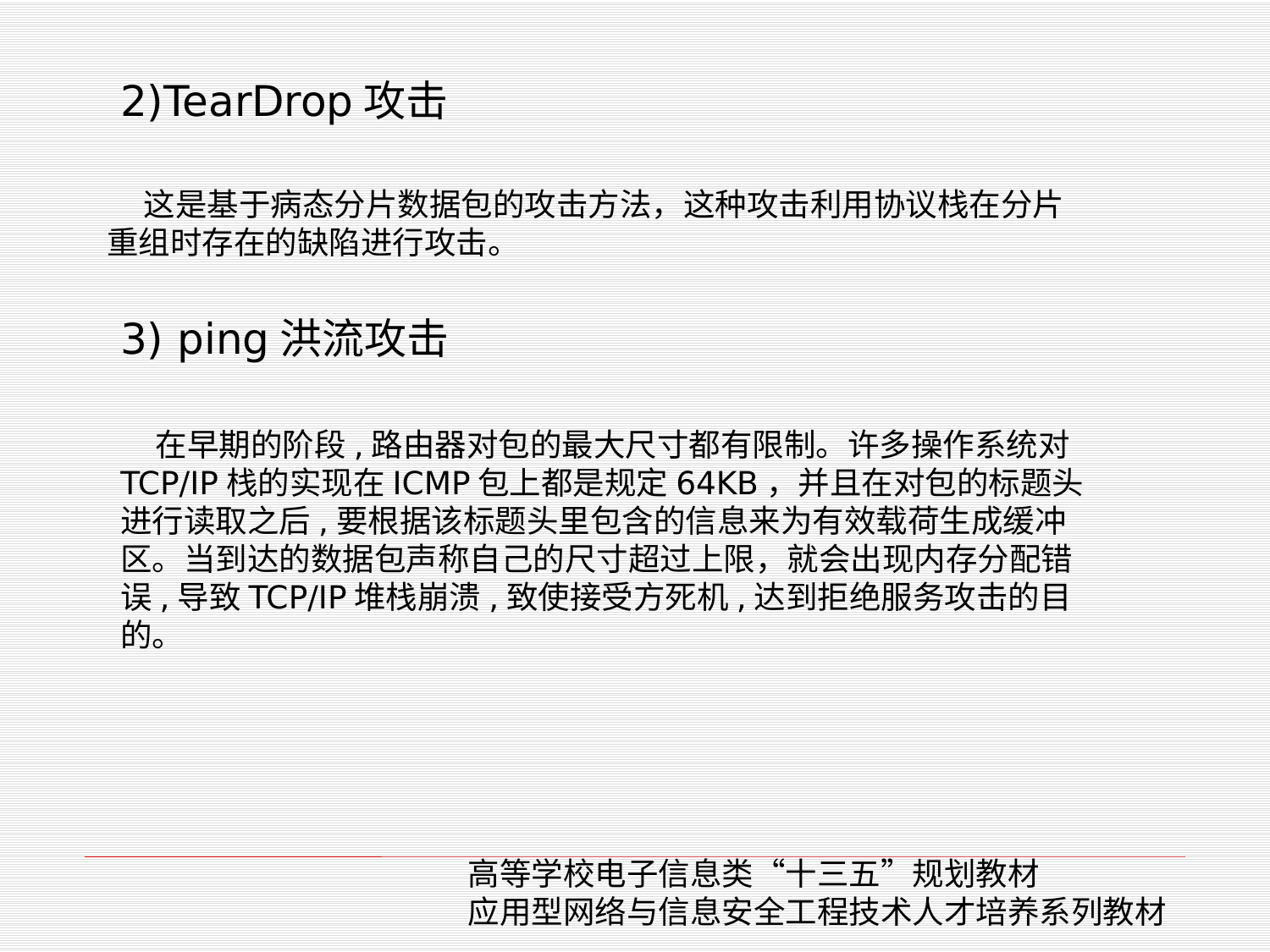

2)TearDrop攻击
    这是基于病态分片数据包的攻击方法，这种攻击利用协议栈在分片重组时存在的缺陷进行攻击。
3) ping洪流攻击
在早期的阶段,路由器对包的最大尺寸都有限制。许多操作系统对TCP/IP栈的实现在ICMP包上都是规定64KB，并且在对包的标题头进行读取之后,要根据该标题头里包含的信息来为有效载荷生成缓冲区。当到达的数据包声称自己的尺寸超过上限，就会出现内存分配错误,导致TCP/IP堆栈崩溃,致使接受方死机,达到拒绝服务攻击的目的。
高等学校电子信息类“十三五”规划教材
应用型网络与信息安全工程技术人才培养系列教材